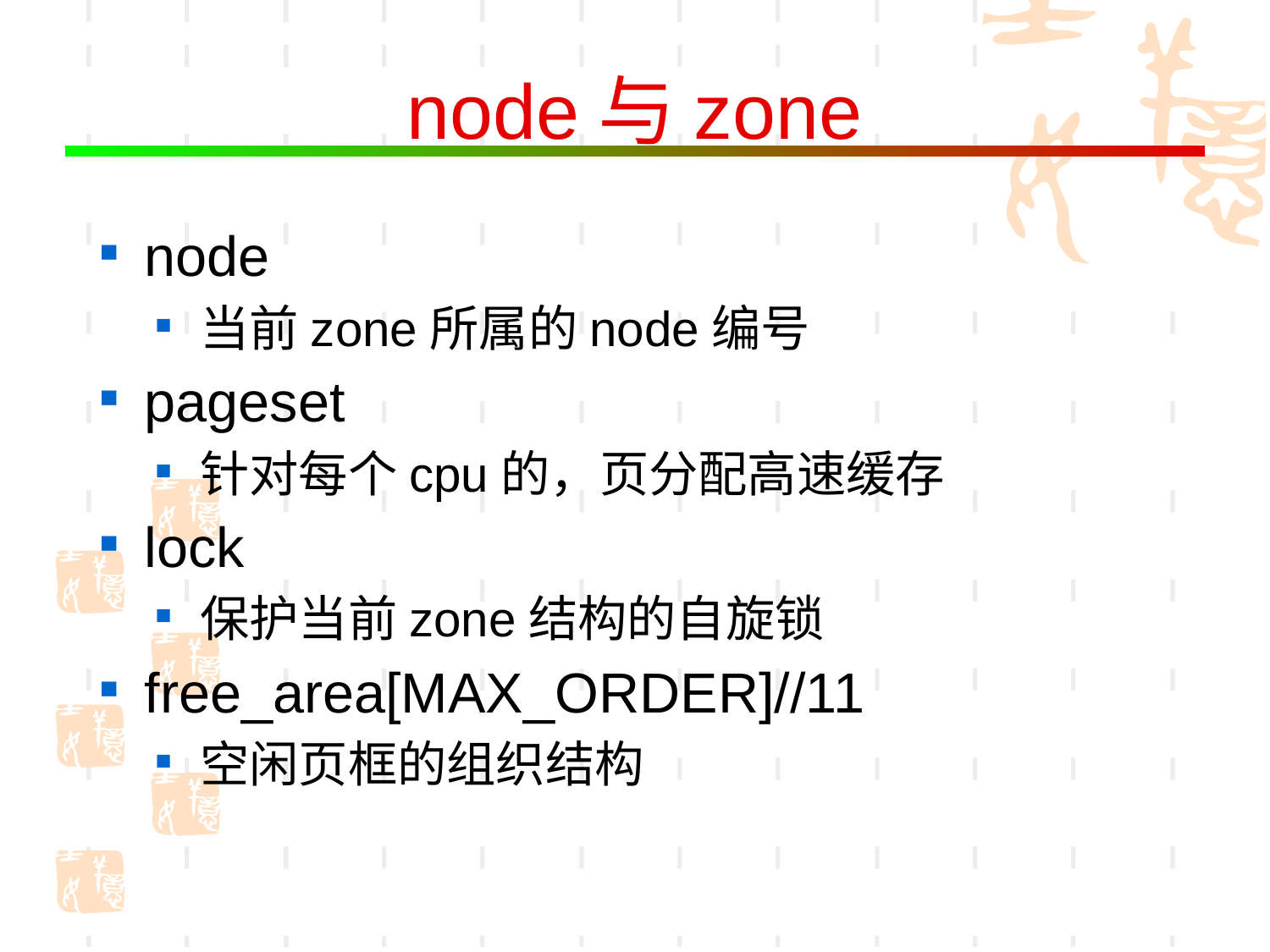

# node与zone
node
当前zone所属的node编号
pageset
针对每个cpu的，页分配高速缓存
lock
保护当前zone结构的自旋锁
free_area[MAX_ORDER]//11
空闲页框的组织结构